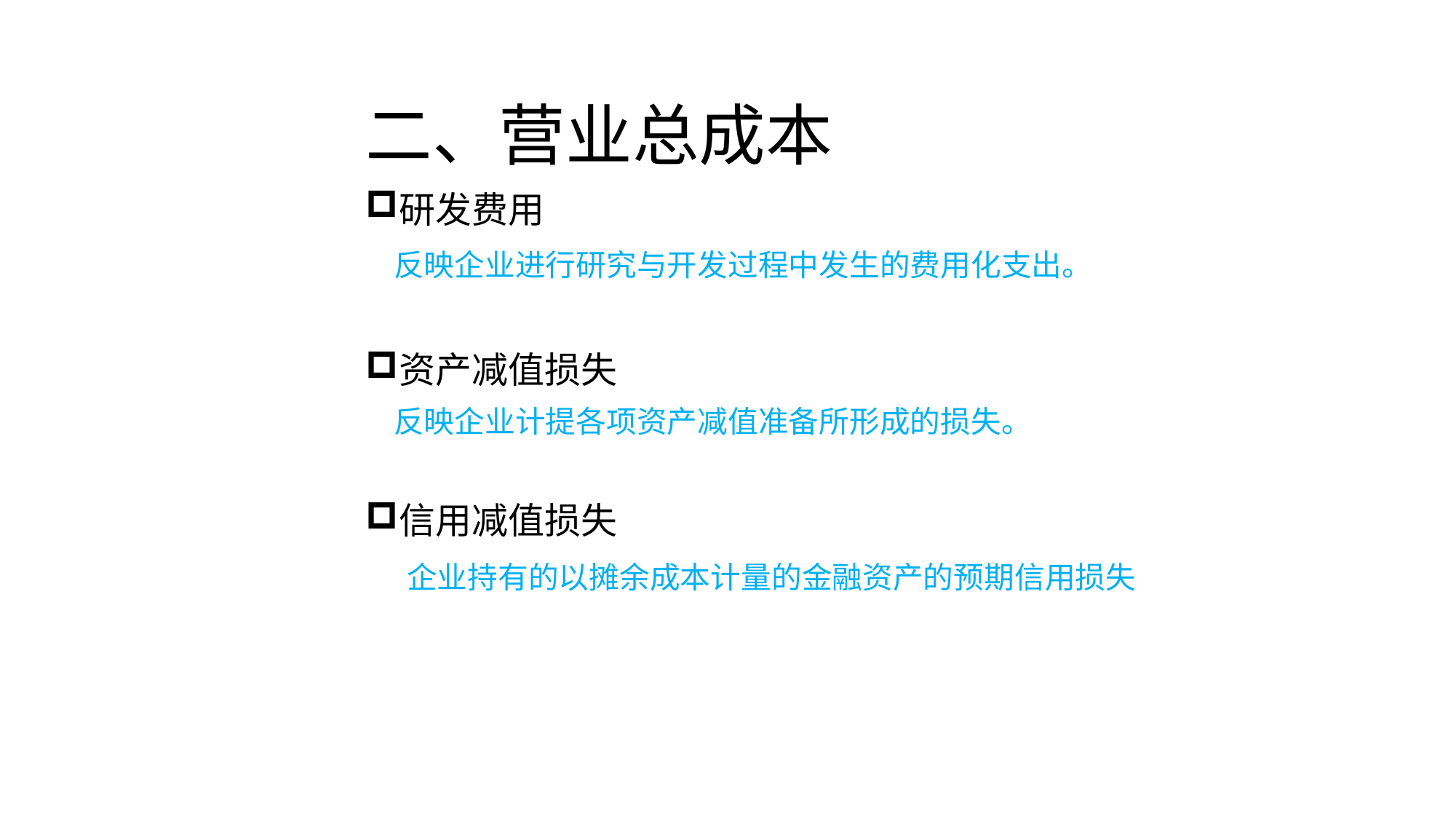

# 二、营业总成本
研发费用
反映企业进行研究与开发过程中发生的费用化支出。

资产减值损失
反映企业计提各项资产减值准备所形成的损失。

信用减值损失
    企业持有的以摊余成本计量的金融资产的预期信用损失